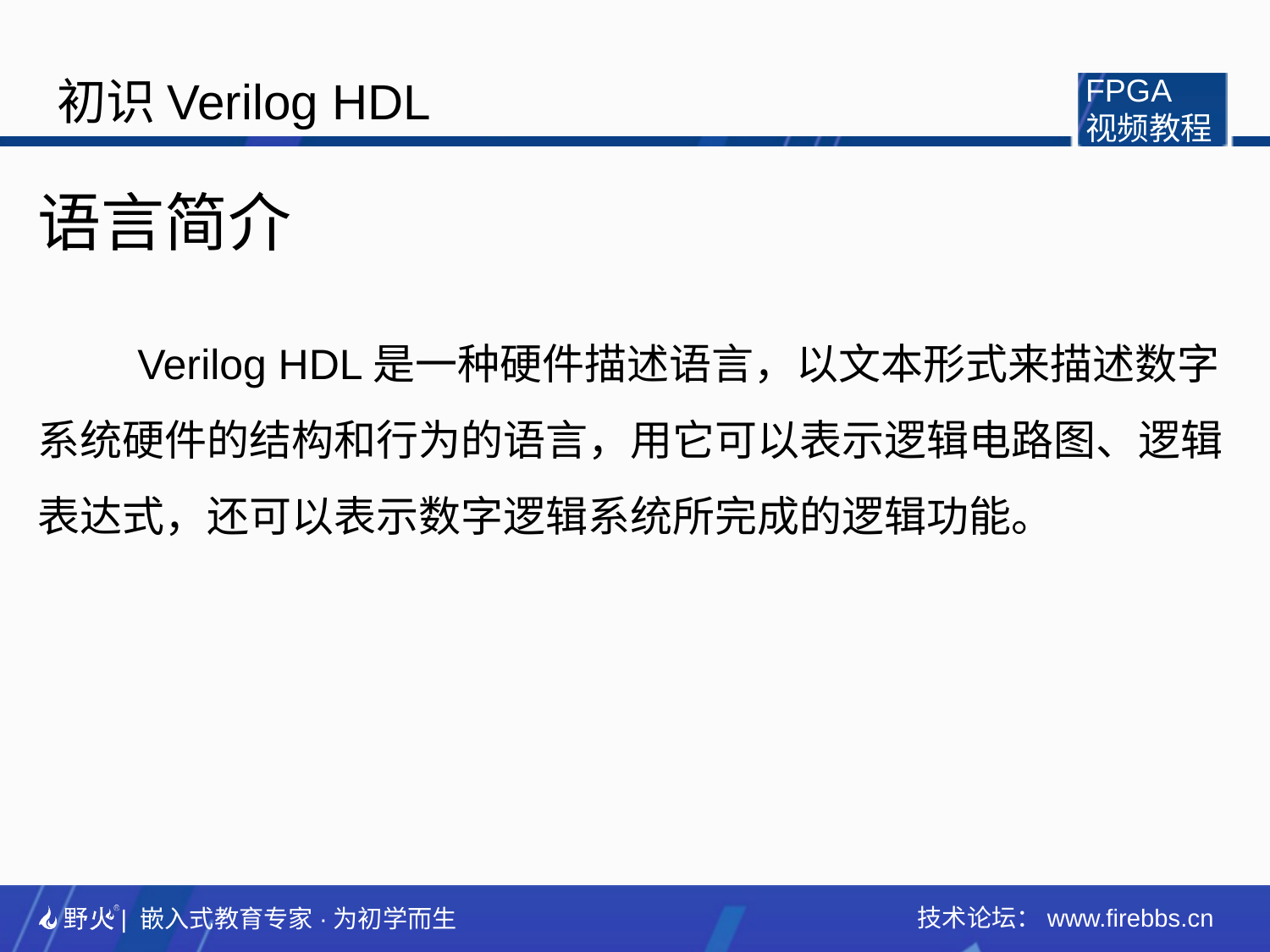

初识Verilog HDL
FPGA
视频教程
语言简介
Verilog HDL是一种硬件描述语言，以文本形式来描述数字系统硬件的结构和行为的语言，用它可以表示逻辑电路图、逻辑表达式，还可以表示数字逻辑系统所完成的逻辑功能。